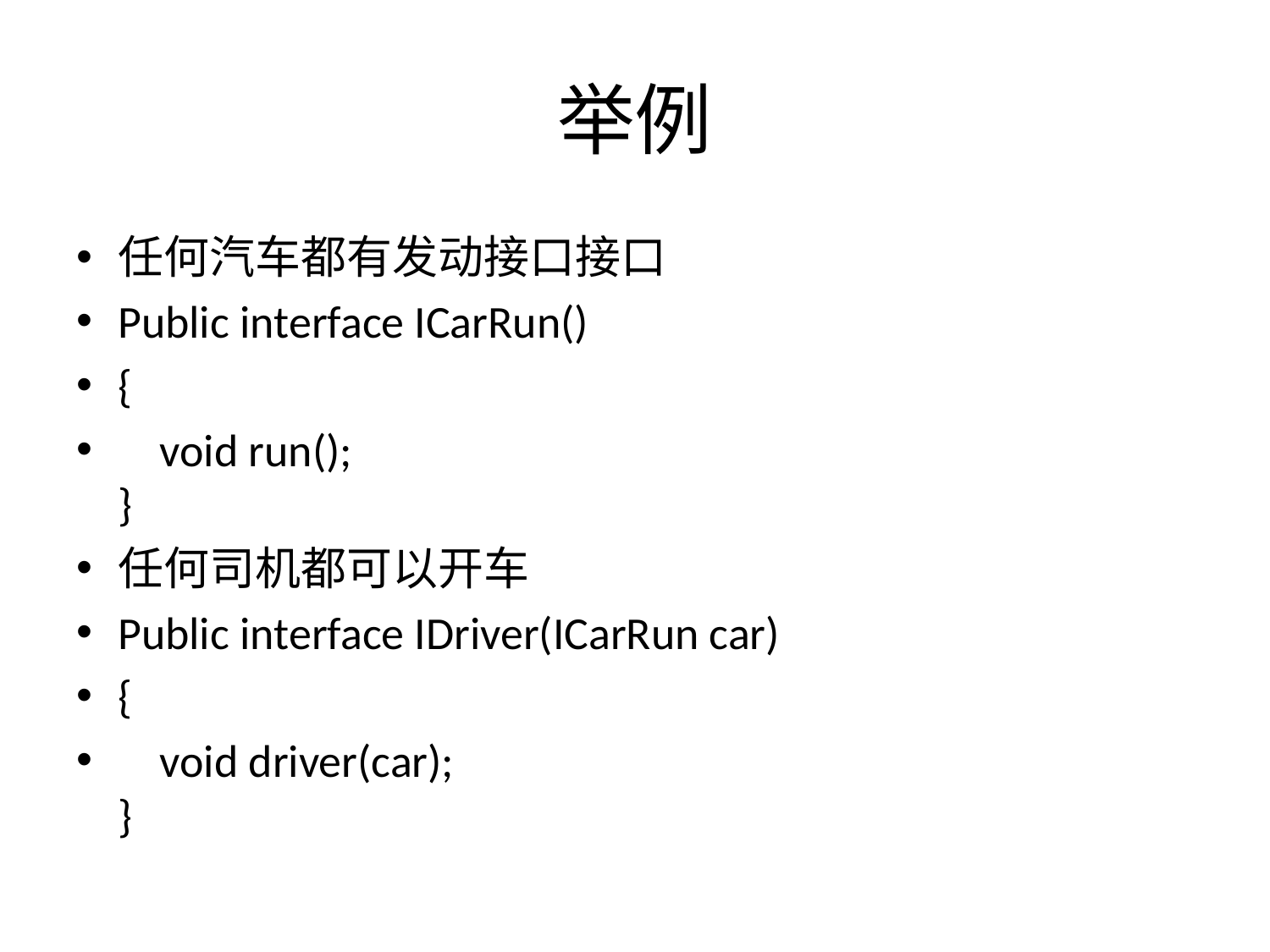

# 举例
任何汽车都有发动接口接口
Public interface ICarRun()
{
    void run();
}
任何司机都可以开车
Public interface IDriver(ICarRun car)
{
    void driver(car);
}